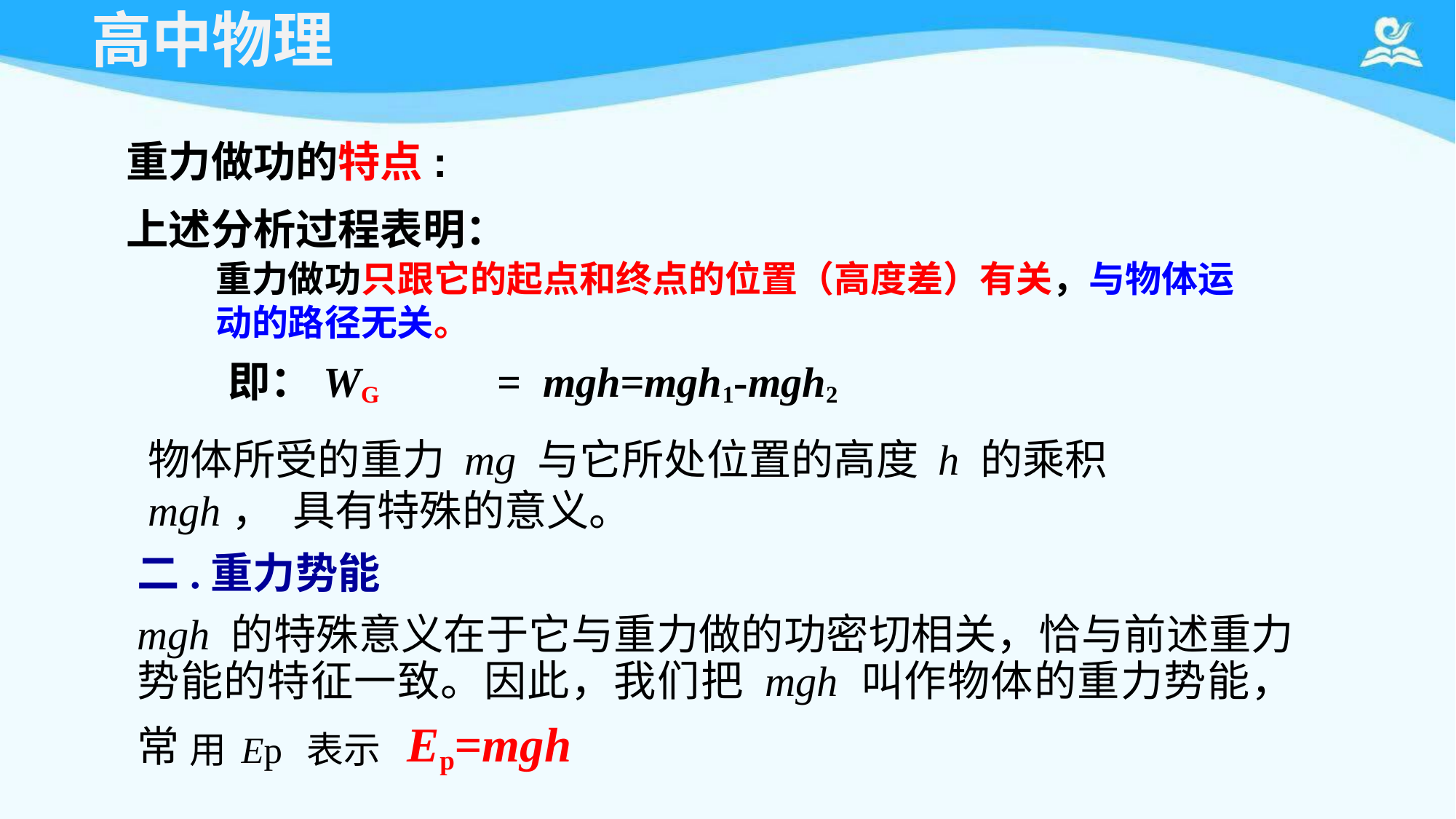

# 高中物理
重力做功的特点:
上述分析过程表明：
重力做功只跟它的起点和终点的位置（高度差）有关，与物体运 动的路径无关。
即：WG	=	mgh=mgh1-mgh2
物体所受的重力 mg 与它所处位置的高度 h 的乘积 mgh，  具有特殊的意义。
二.重力势能
mgh 的特殊意义在于它与重力做的功密切相关，恰与前述重力 势能的特征一致。因此，我们把 mgh 叫作物体的重力势能，常 用Ep 表示 Ep=mgh